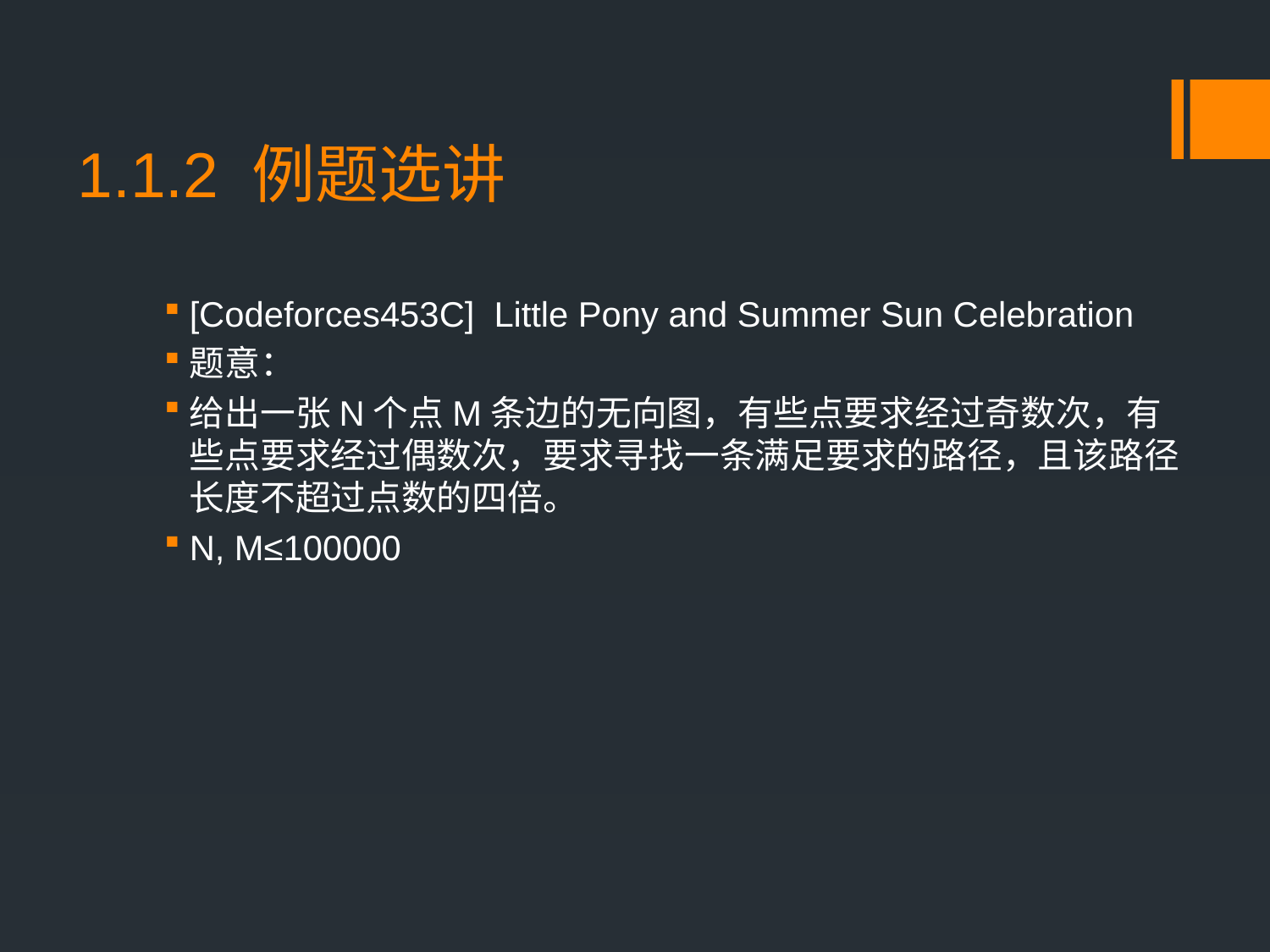

# 1.1.2 例题选讲

[Codeforces453C]  Little Pony and Summer Sun Celebration
题意：
给出一张N个点M条边的无向图，有些点要求经过奇数次，有些点要求经过偶数次，要求寻找一条满足要求的路径，且该路径长度不超过点数的四倍。
N, M≤100000